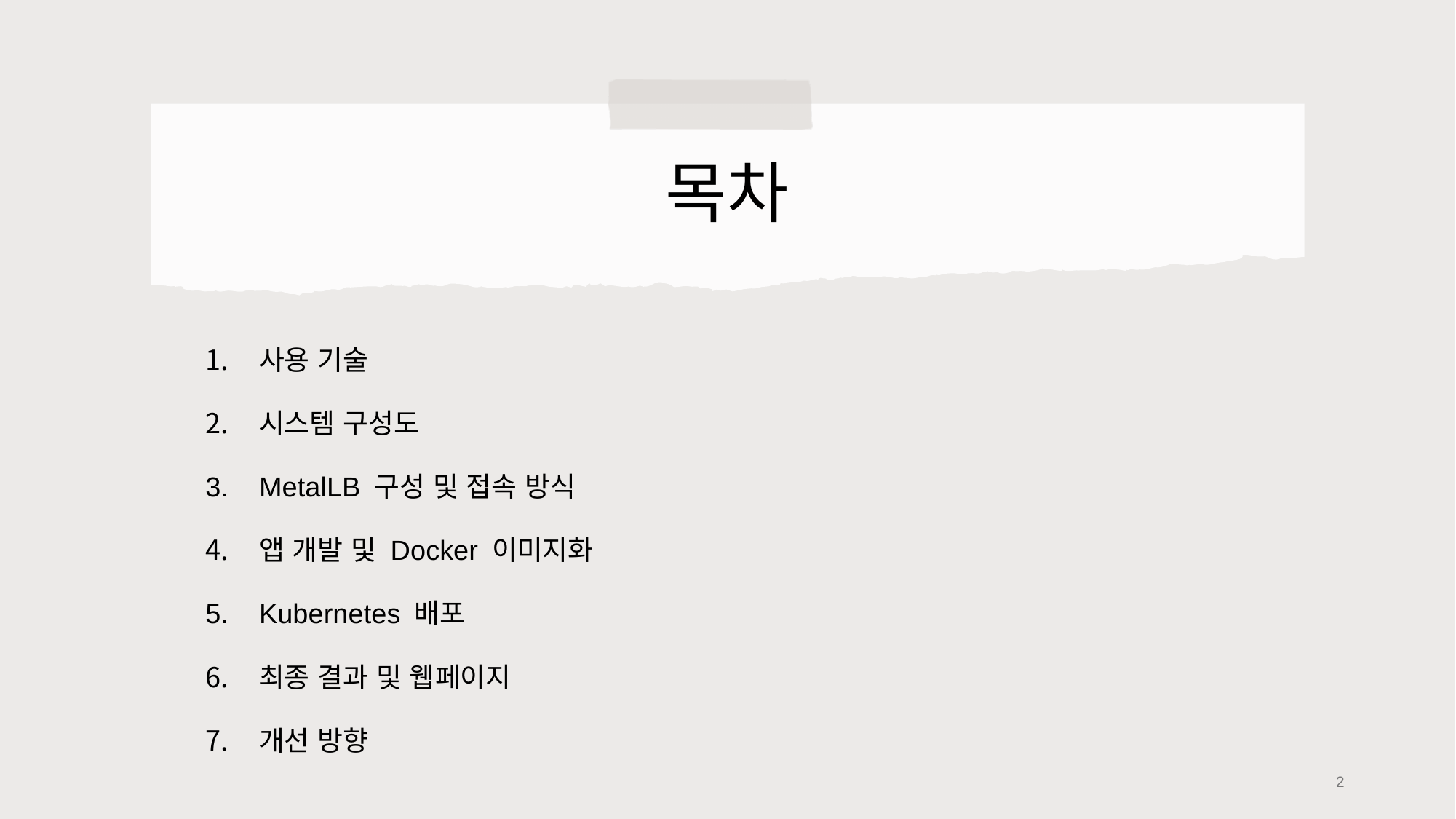

# 목차
사용 기술
시스템 구성도
MetalLB 구성 및 접속 방식
앱 개발 및 Docker 이미지화
Kubernetes 배포
최종 결과 및 웹페이지
개선 방향
2